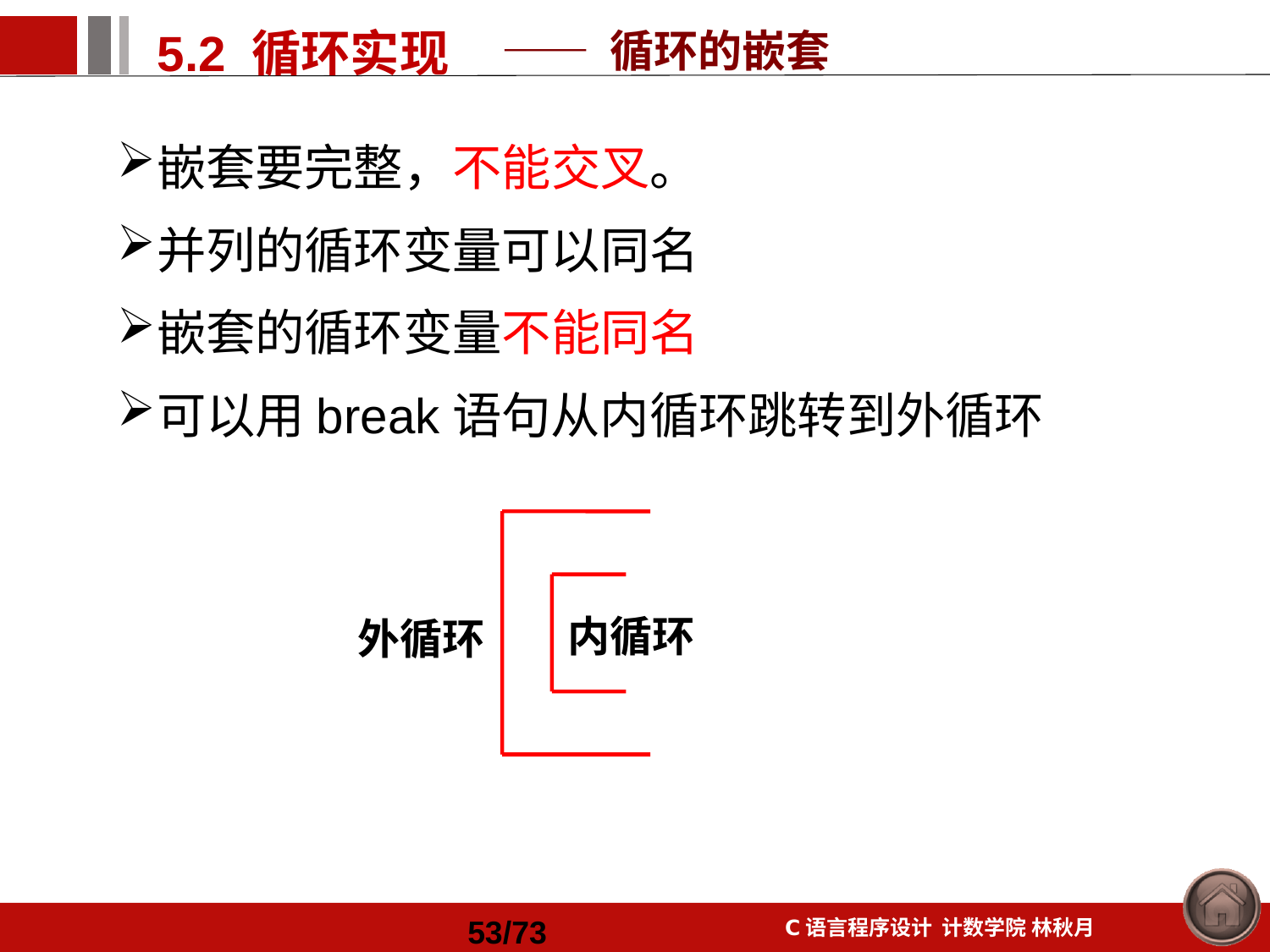

—— 循环的嵌套
嵌套要完整，不能交叉。
并列的循环变量可以同名
嵌套的循环变量不能同名
可以用break语句从内循环跳转到外循环

内循环
外循环